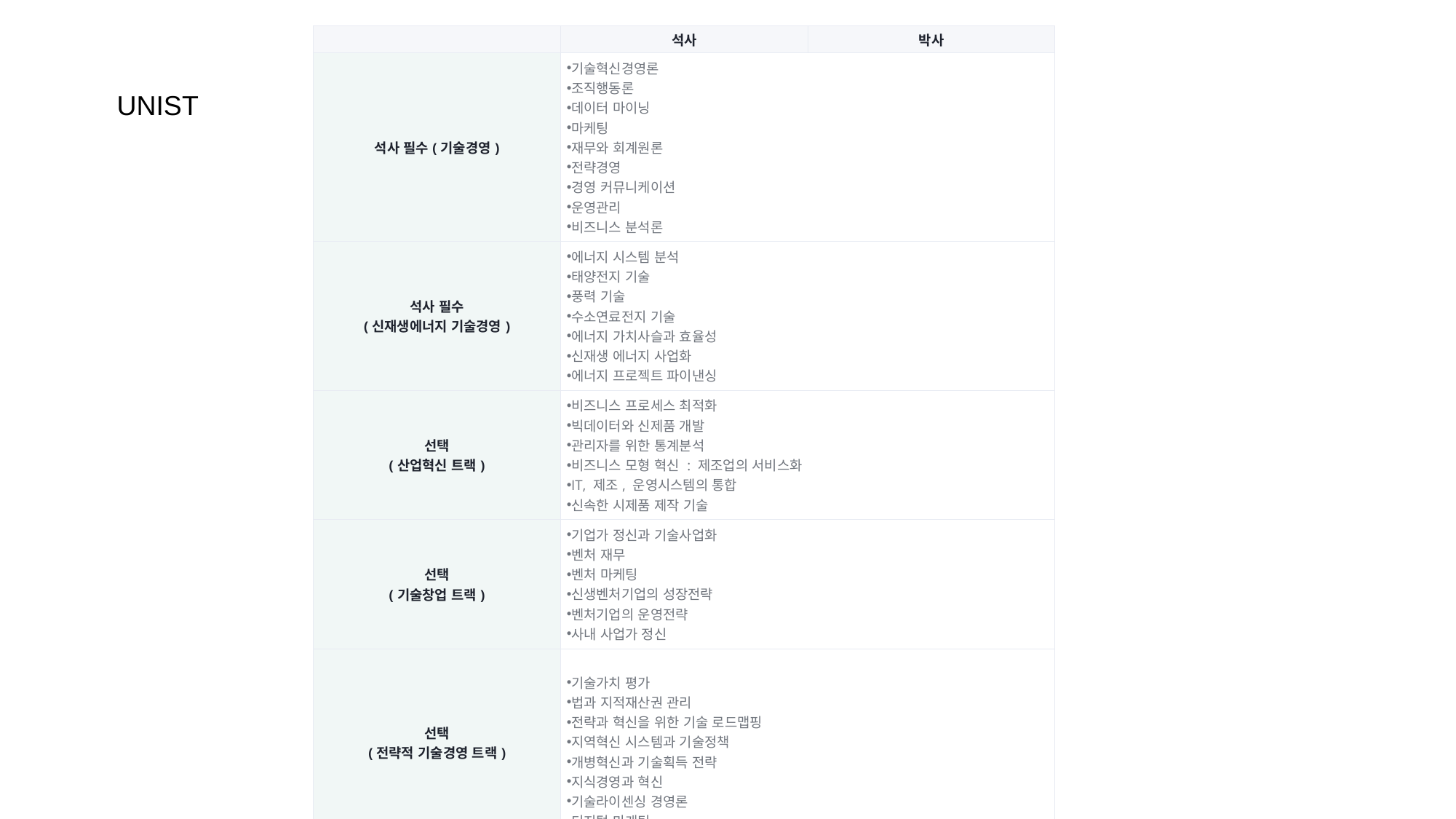

|  | 석사 | 박사 |
| --- | --- | --- |
| 석사 필수(기술경영) | 기술혁신경영론 조직행동론 데이터 마이닝 마케팅 재무와 회계원론 전략경영 경영 커뮤니케이션 운영관리 비즈니스 분석론 |  |
| 석사 필수 (신재생에너지 기술경영) | 에너지 시스템 분석 태양전지 기술 풍력 기술 수소연료전지 기술 에너지 가치사슬과 효율성 신재생 에너지 사업화 에너지 프로젝트 파이낸싱 |  |
| 선택 (산업혁신 트랙) | 비즈니스 프로세스 최적화 빅데이터와 신제품 개발 관리자를 위한 통계분석 비즈니스 모형 혁신 : 제조업의 서비스화 IT, 제조, 운영시스템의 통합 신속한 시제품 제작 기술 |  |
| 선택 (기술창업 트랙) | 기업가 정신과 기술사업화 벤처 재무 벤처 마케팅 신생벤처기업의 성장전략 벤처기업의 운영전략 사내 사업가 정신 |  |
| 선택 (전략적 기술경영 트랙) | 기술가치 평가 법과 지적재산권 관리 전략과 혁신을 위한 기술 로드맵핑 지역혁신 시스템과 기술정책 개병혁신과 기술획득 전략 지식경영과 혁신 기술라이센싱 경영론 디지털 마케팅 |  |
| 프로젝트교과목 | Industry Internship(\*단기과정 수강 시 인정, ‘기술사업화 아카데미’) Global Study Mission(여름방학 해외연수) Global Consulting Project(여름방학 해외연수) Capstone Project (석사 필수, 졸업학기 수강) |  |
| 박사 필수 (기술경영) |  | 연구방법론 기술경영 연구 방법론 기술사업화 및 창업 이론 세미나 산업혁신 이론 세미나 기술경영 이론 세미나 경영전략 이론 세미나 고급미시경제학 고급계량경제학 기업재무 이론 세미나 개별연구 |
UNIST